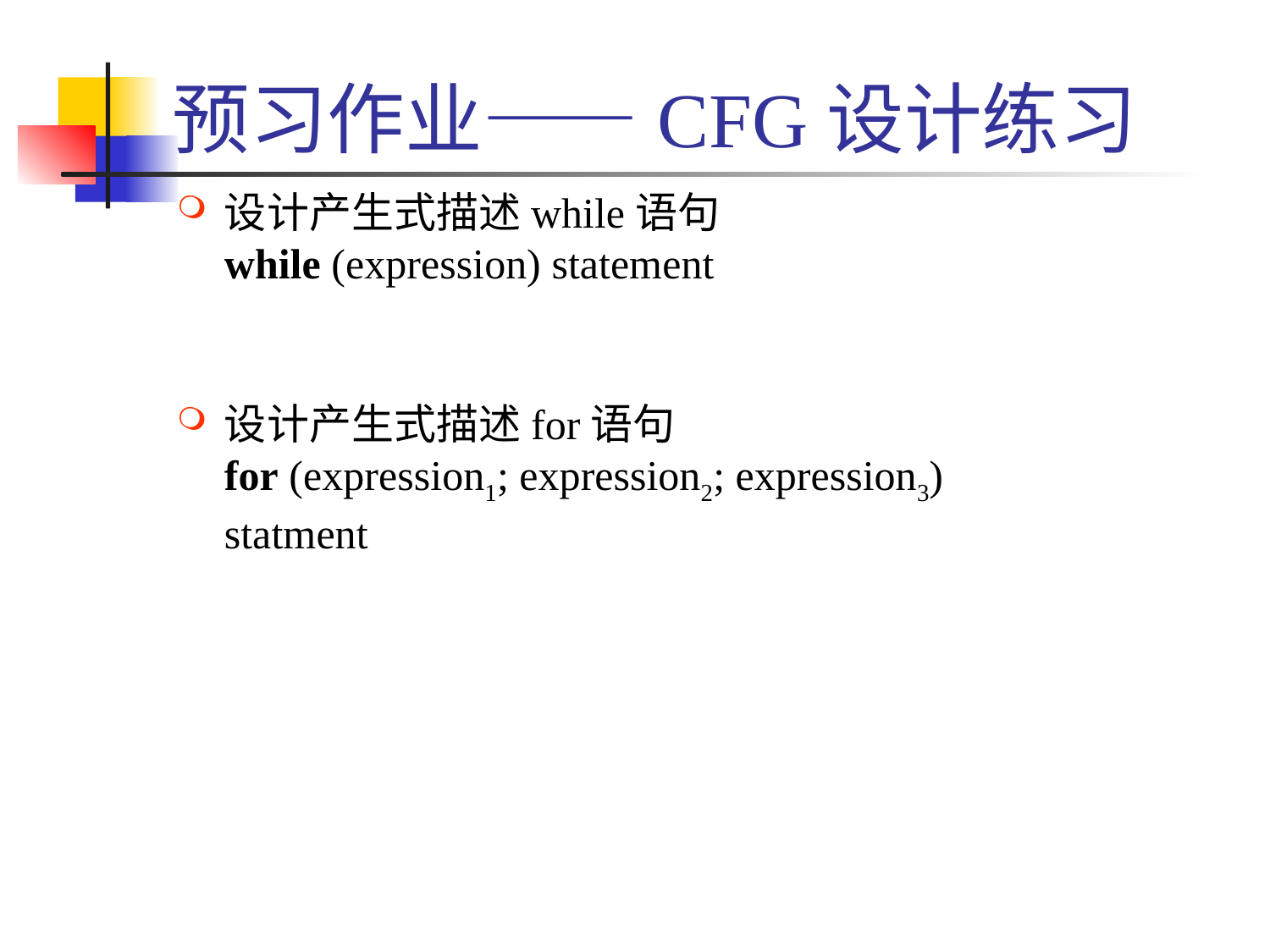

预习作业——CFG设计练习
设计产生式描述while语句
while (expression) statement
设计产生式描述for语句
for (expression1; expression2; expression3)
statment